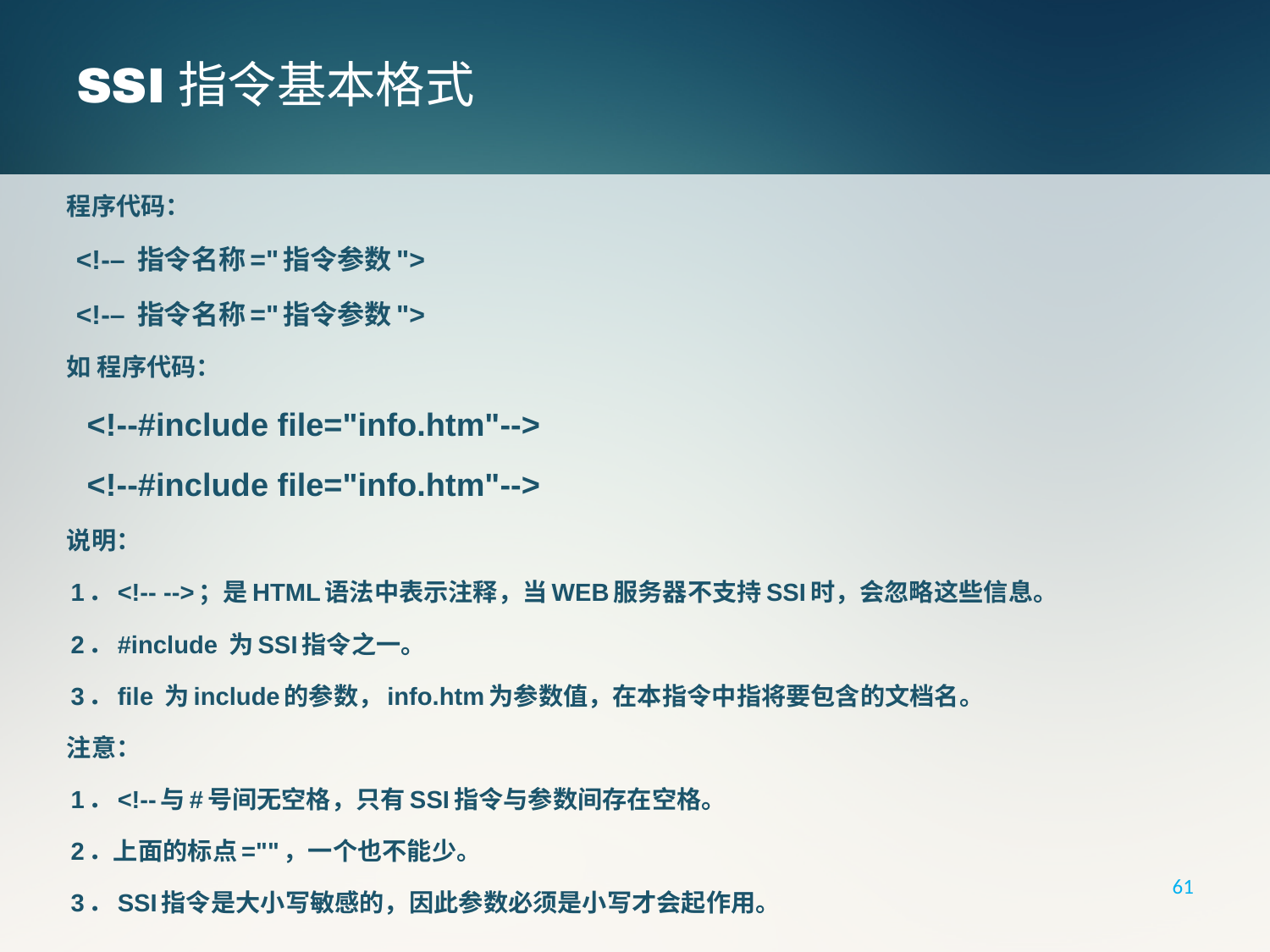

# SSI指令基本格式
　　程序代码：
　　<!-– 指令名称="指令参数">
　　<!-– 指令名称="指令参数">
　　如 程序代码：
　　<!--#include file="info.htm"-->
　　<!--#include file="info.htm"-->
　　说明：
　　1．<!-- -->；是HTML语法中表示注释，当WEB服务器不支持SSI时，会忽略这些信息。
　　2．#include 为SSI指令之一。
　　3．file 为include的参数，info.htm为参数值，在本指令中指将要包含的文档名。
　　注意：
　　1．<!--与#号间无空格，只有SSI指令与参数间存在空格。
　　2．上面的标点=""，一个也不能少。
　　3．SSI指令是大小写敏感的，因此参数必须是小写才会起作用。
61